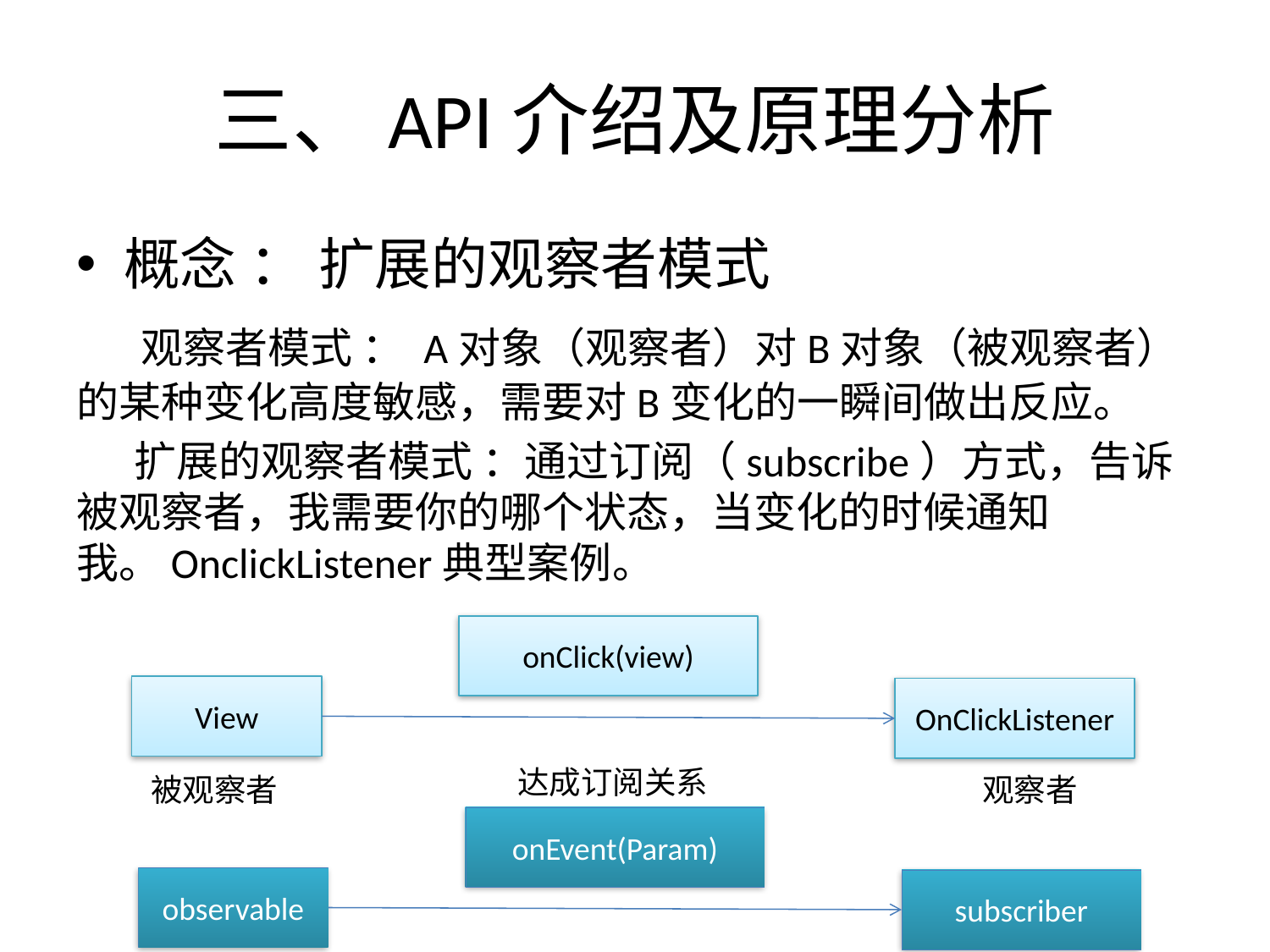

# 三、API介绍及原理分析
概念 ： 扩展的观察者模式
    观察者模式 ： A对象（观察者）对B对象（被观察者）的某种变化高度敏感，需要对B变化的一瞬间做出反应。
     扩展的观察者模式 ：通过订阅（subscribe）方式，告诉被观察者，我需要你的哪个状态，当变化的时候通知我。OnclickListener典型案例。

onClick(view)
View
OnClickListener
达成订阅关系
被观察者
     观察者
onEvent(Param)
observable
subscriber